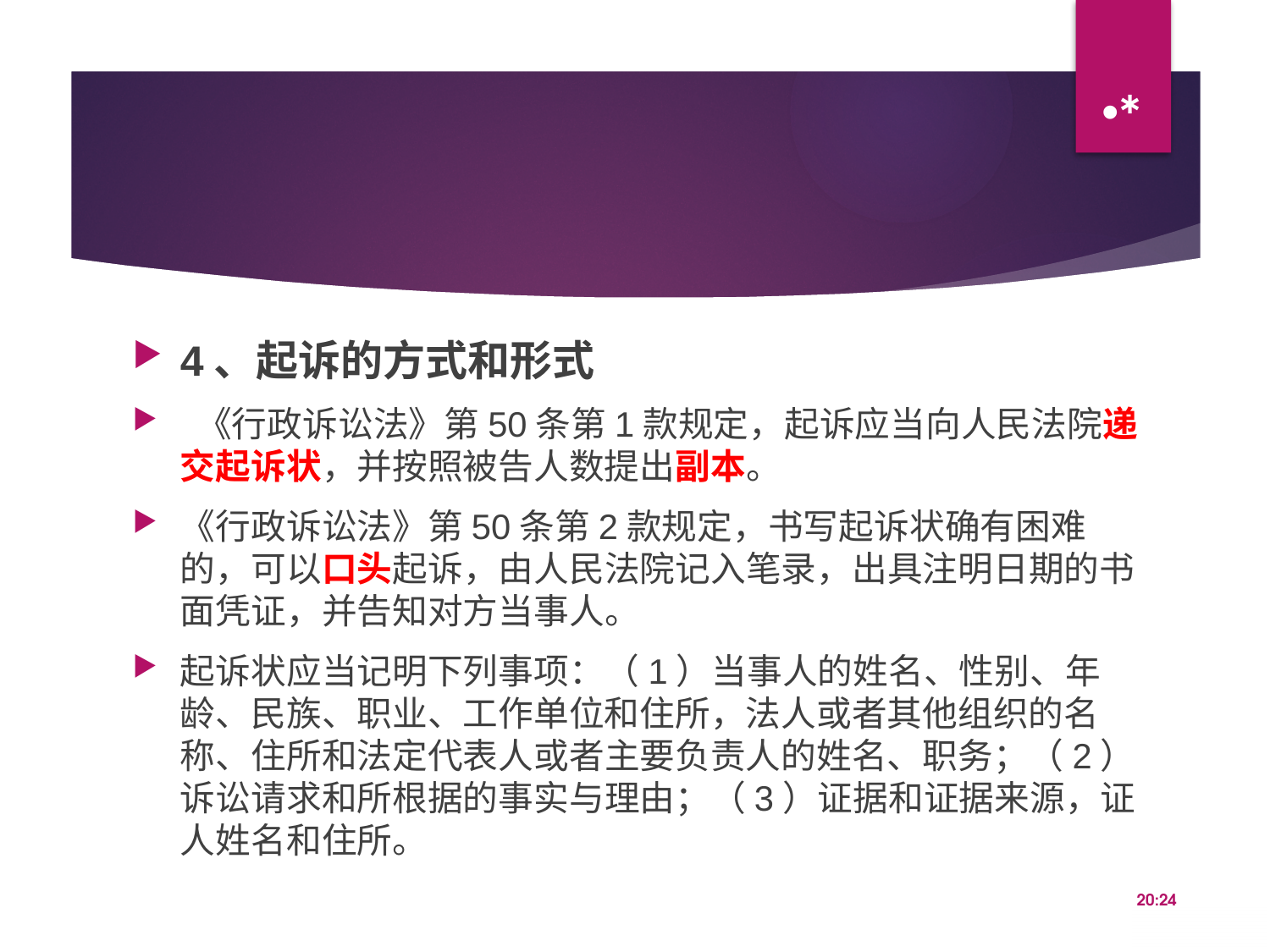

*
#
4、起诉的方式和形式
 《行政诉讼法》第50条第1款规定，起诉应当向人民法院递交起诉状，并按照被告人数提出副本。
《行政诉讼法》第50条第2款规定，书写起诉状确有困难的，可以口头起诉，由人民法院记入笔录，出具注明日期的书面凭证，并告知对方当事人。
起诉状应当记明下列事项：（1）当事人的姓名、性别、年龄、民族、职业、工作单位和住所，法人或者其他组织的名称、住所和法定代表人或者主要负责人的姓名、职务；（2）诉讼请求和所根据的事实与理由；（3）证据和证据来源，证人姓名和住所。

20:24